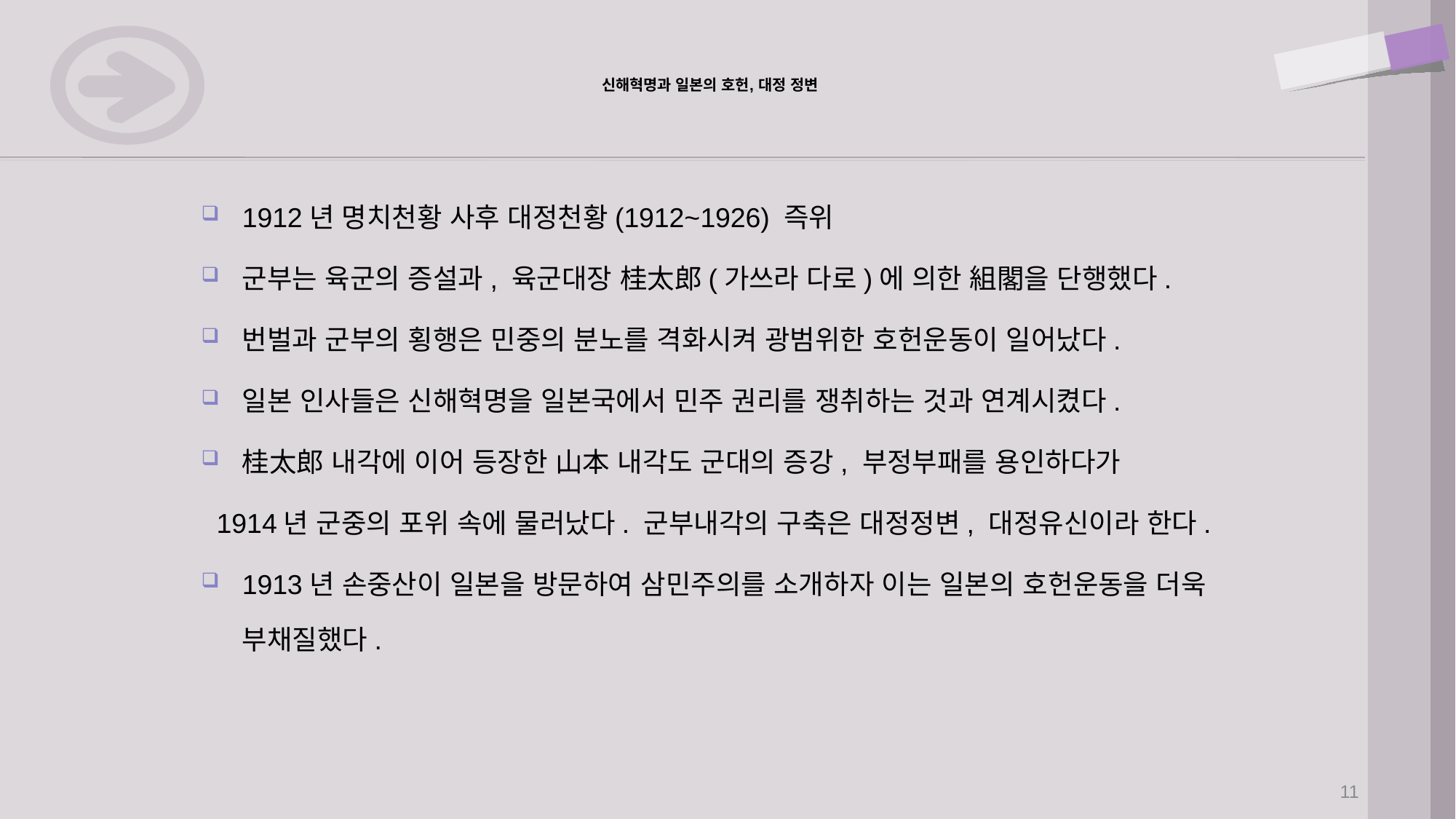

# 신해혁명과 일본의 호헌, 대정 정변
1912년 명치천황 사후 대정천황(1912~1926) 즉위
군부는 육군의 증설과, 육군대장 桂太郞(가쓰라 다로)에 의한 組閣을 단행했다.
번벌과 군부의 횡행은 민중의 분노를 격화시켜 광범위한 호헌운동이 일어났다.
일본 인사들은 신해혁명을 일본국에서 민주 권리를 쟁취하는 것과 연계시켰다.
桂太郞 내각에 이어 등장한 山本 내각도 군대의 증강, 부정부패를 용인하다가
  1914년 군중의 포위 속에 물러났다. 군부내각의 구축은 대정정변, 대정유신이라 한다.
1913년 손중산이 일본을 방문하여 삼민주의를 소개하자 이는 일본의 호헌운동을 더욱 부채질했다.
11